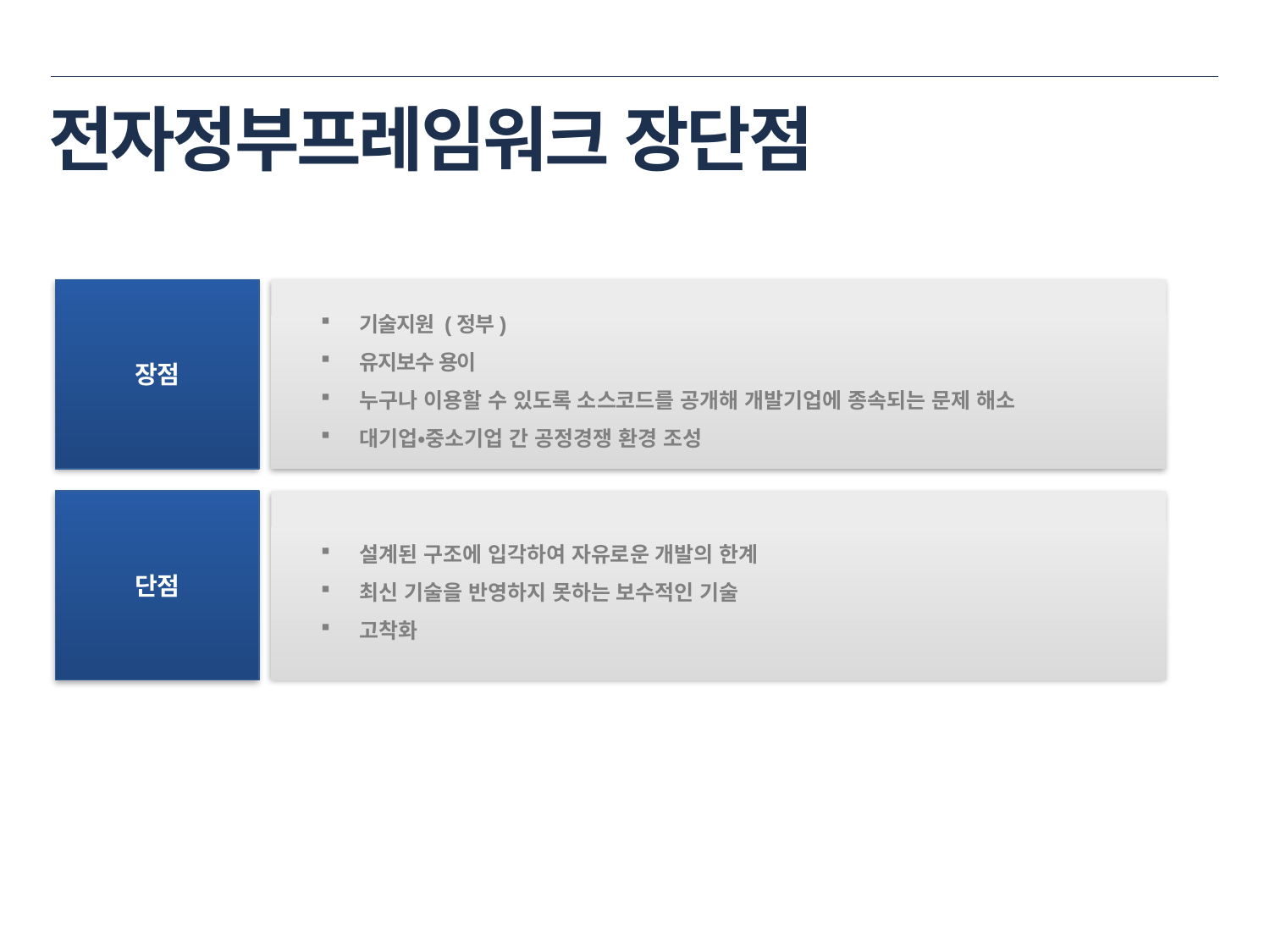

# 전자정부프레임워크 장단점
장점
기술지원 (정부)
유지보수 용이
누구나 이용할 수 있도록 소스코드를 공개해 개발기업에 종속되는 문제 해소
대기업‧중소기업 간 공정경쟁 환경 조성
단점
설계된 구조에 입각하여 자유로운 개발의 한계
최신 기술을 반영하지 못하는 보수적인 기술
고착화